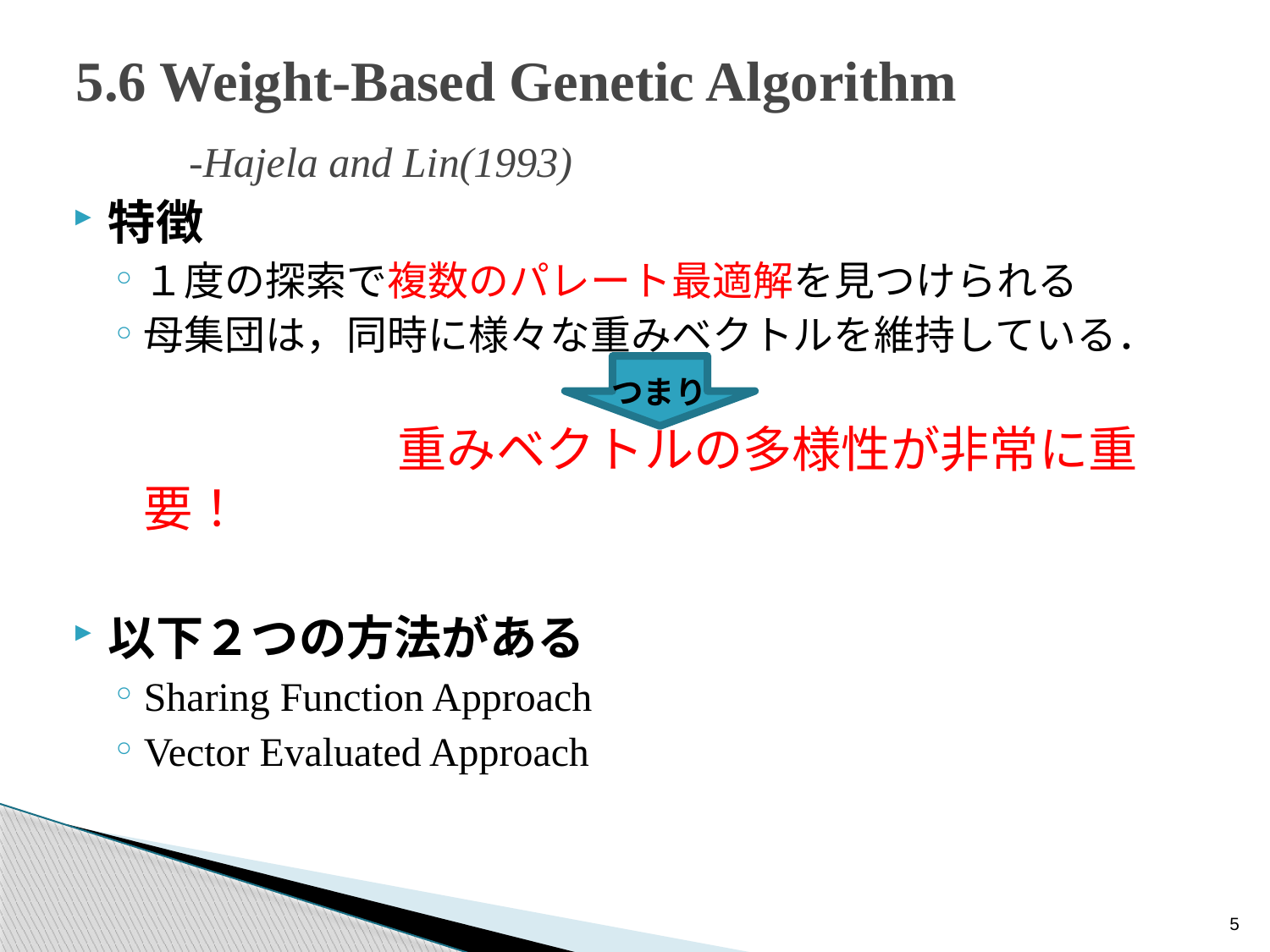

# 5.6 Weight-Based Genetic Algorithm -Hajela and Lin(1993)
特徴
１度の探索で複数のパレート最適解を見つけられる
母集団は，同時に様々な重みベクトルを維持している．

			重みベクトルの多様性が非常に重要！

以下２つの方法がある
Sharing Function Approach
Vector Evaluated Approach

つまり
5